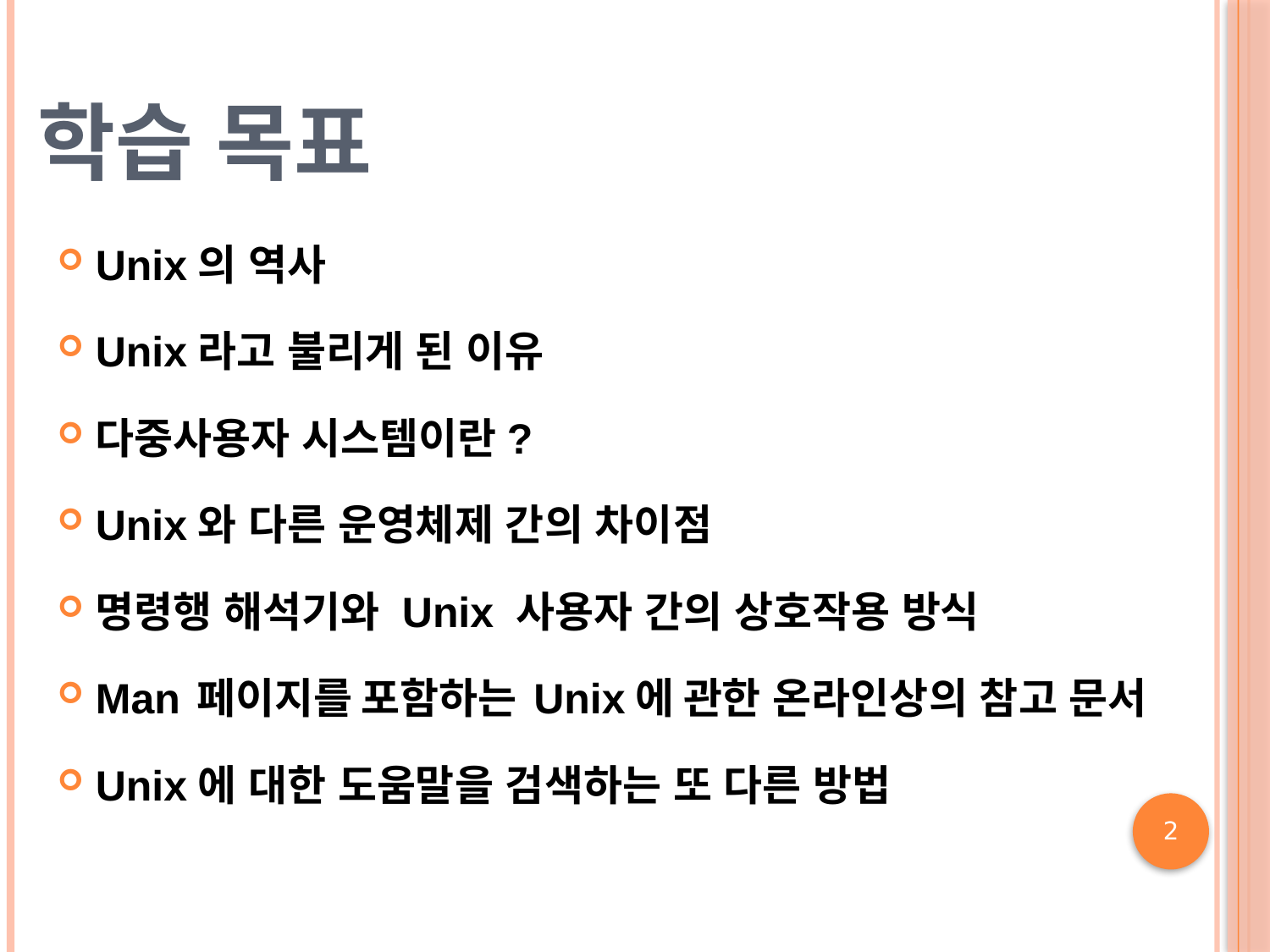

# 학습 목표
Unix의 역사
Unix라고 불리게 된 이유
다중사용자 시스템이란?
Unix와 다른 운영체제 간의 차이점
명령행 해석기와 Unix 사용자 간의 상호작용 방식
Man 페이지를 포함하는 Unix에 관한 온라인상의 참고 문서
Unix에 대한 도움말을 검색하는 또 다른 방법
2